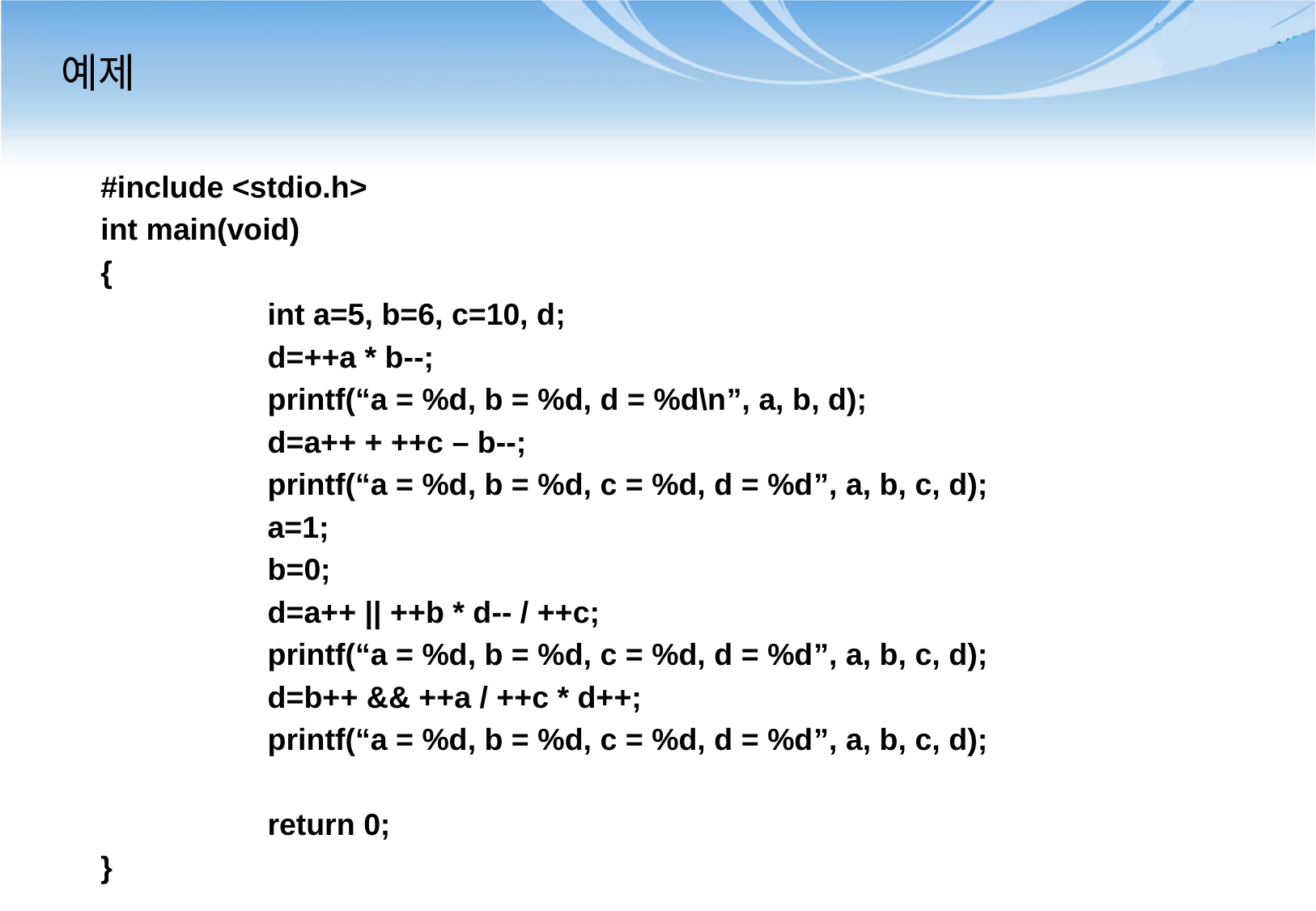

# 예제
#include <stdio.h>
int main(void)
{
		int a=5, b=6, c=10, d;
		d=++a * b--;
		printf(“a = %d, b = %d, d = %d\n”, a, b, d);
		d=a++ + ++c – b--;
		printf(“a = %d, b = %d, c = %d, d = %d”, a, b, c, d);
		a=1;
		b=0;
		d=a++ || ++b * d-- / ++c;
		printf(“a = %d, b = %d, c = %d, d = %d”, a, b, c, d);
		d=b++ && ++a / ++c * d++;
		printf(“a = %d, b = %d, c = %d, d = %d”, a, b, c, d);

		return 0;
}